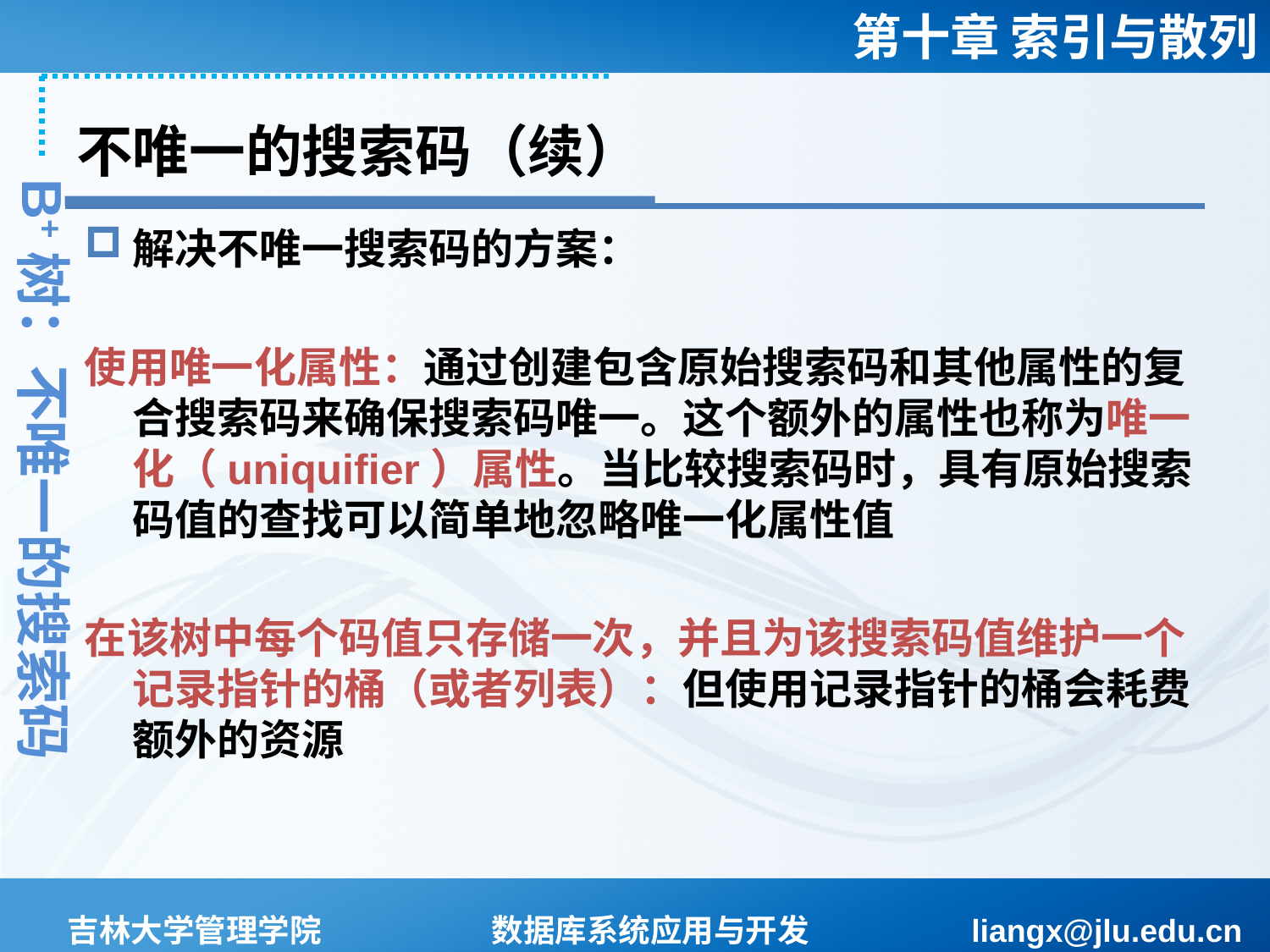

# 不唯一的搜索码（续）
B+树：不唯一的搜索码
解决不唯一搜索码的方案：

使用唯一化属性：通过创建包含原始搜索码和其他属性的复合搜索码来确保搜索码唯一。这个额外的属性也称为唯一化（uniquifier）属性。当比较搜索码时，具有原始搜索码值的查找可以简单地忽略唯一化属性值

在该树中每个码值只存储一次，并且为该搜索码值维护一个记录指针的桶（或者列表）：但使用记录指针的桶会耗费额外的资源